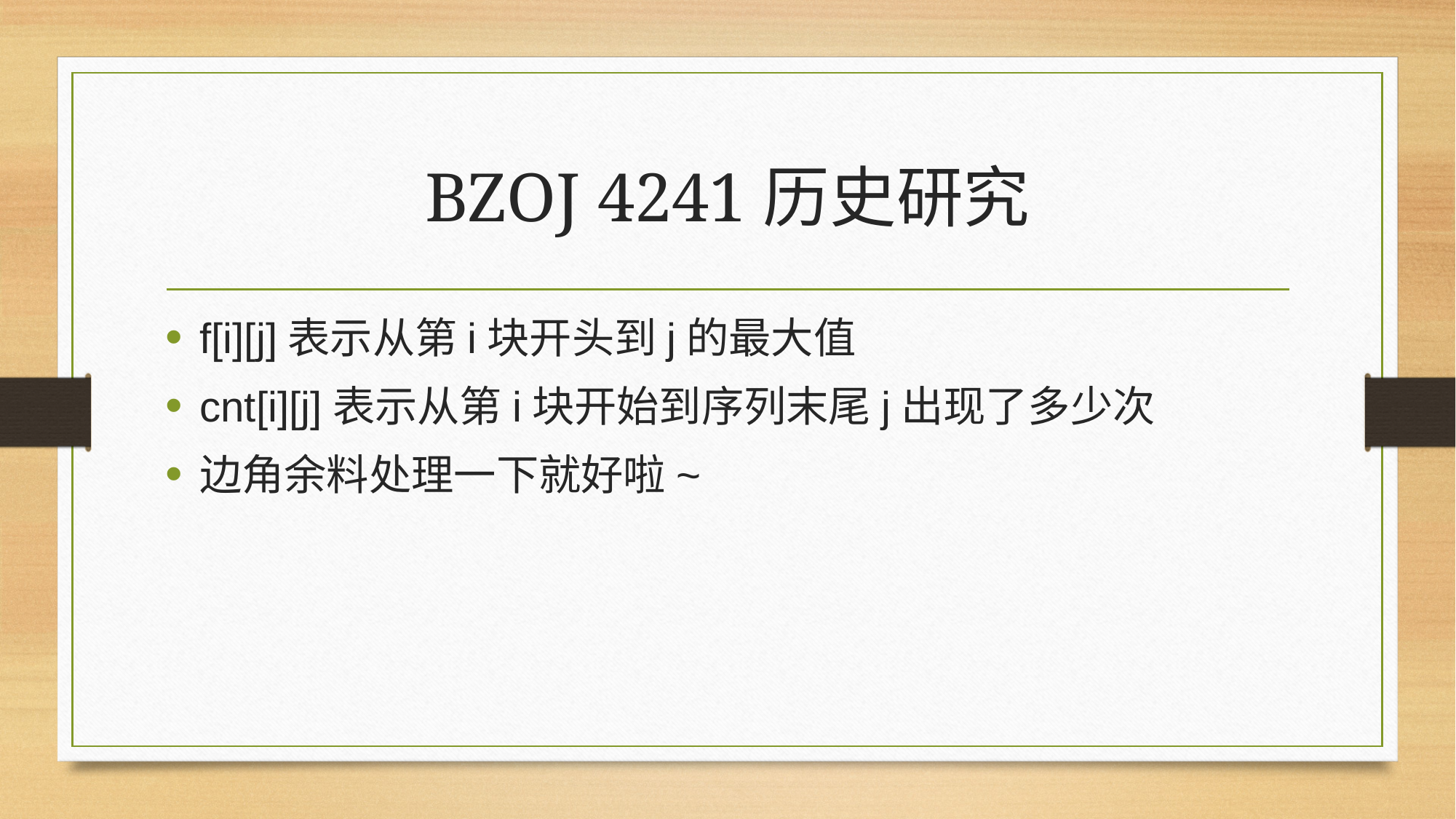

# BZOJ 4241历史研究
f[i][j]表示从第i块开头到j的最大值
cnt[i][j]表示从第i块开始到序列末尾j出现了多少次
边角余料处理一下就好啦~